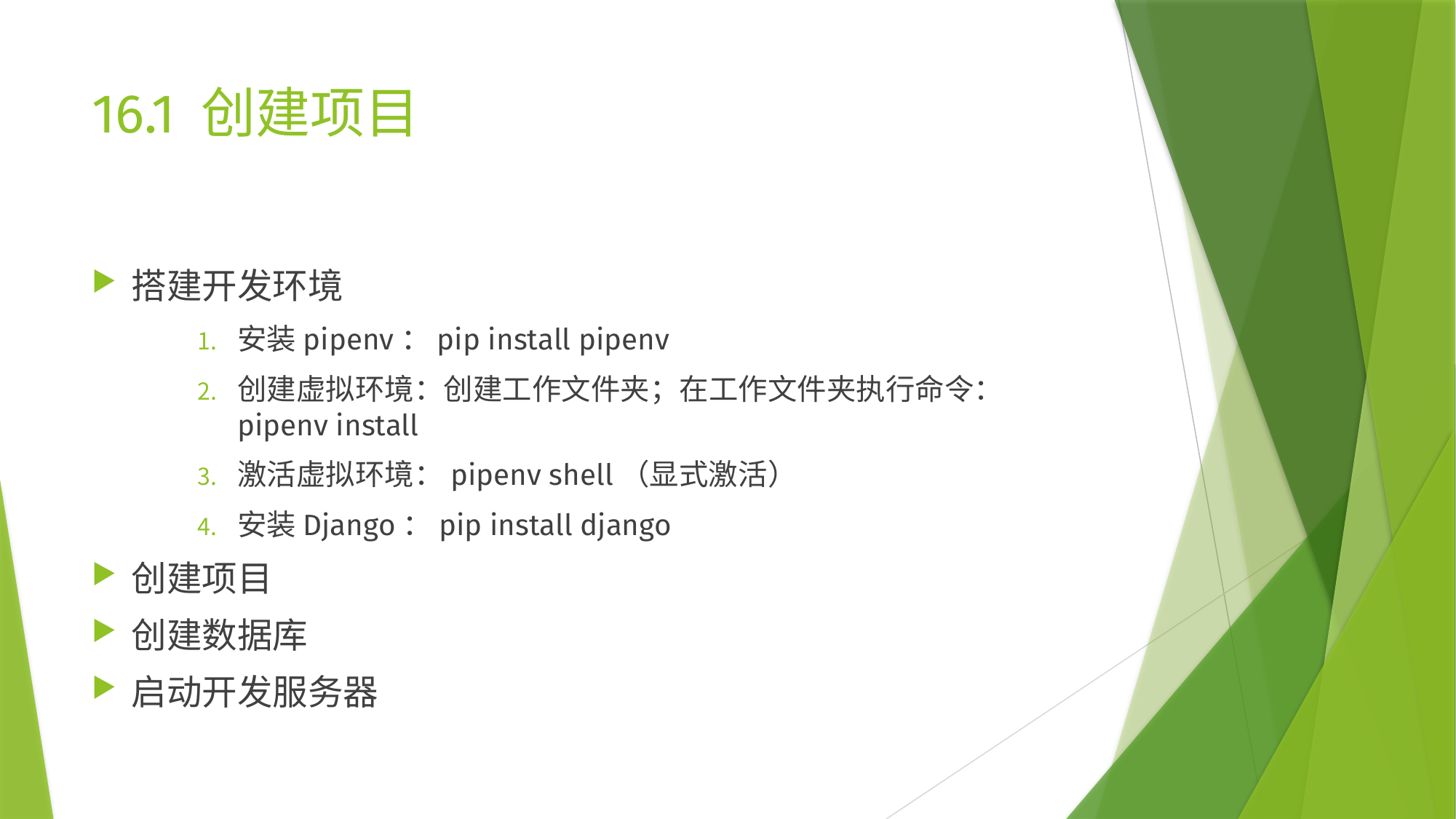

# 16.1	创建项目
搭建开发环境
安装pipenv：pip install pipenv
创建虚拟环境：创建工作文件夹；在工作文件夹执行命令：pipenv install
激活虚拟环境：pipenv shell（显式激活）
安装Django：pip install django
创建项目
创建数据库
启动开发服务器